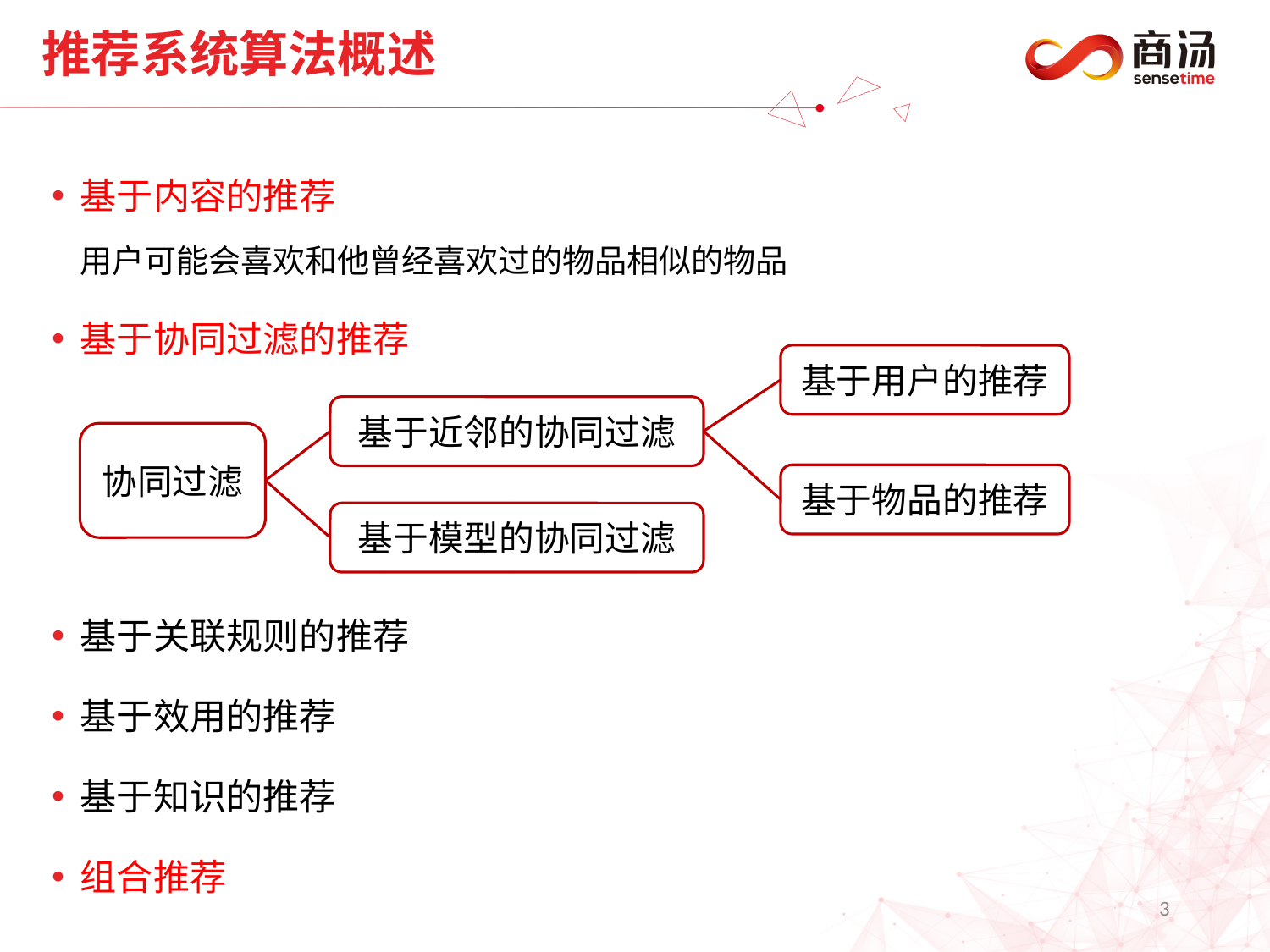

# 推荐系统算法概述
基于内容的推荐
   用户可能会喜欢和他曾经喜欢过的物品相似的物品
基于协同过滤的推荐

基于关联规则的推荐
基于效用的推荐
基于知识的推荐
组合推荐

基于用户的推荐
基于近邻的协同过滤
协同过滤
基于物品的推荐
基于模型的协同过滤
3